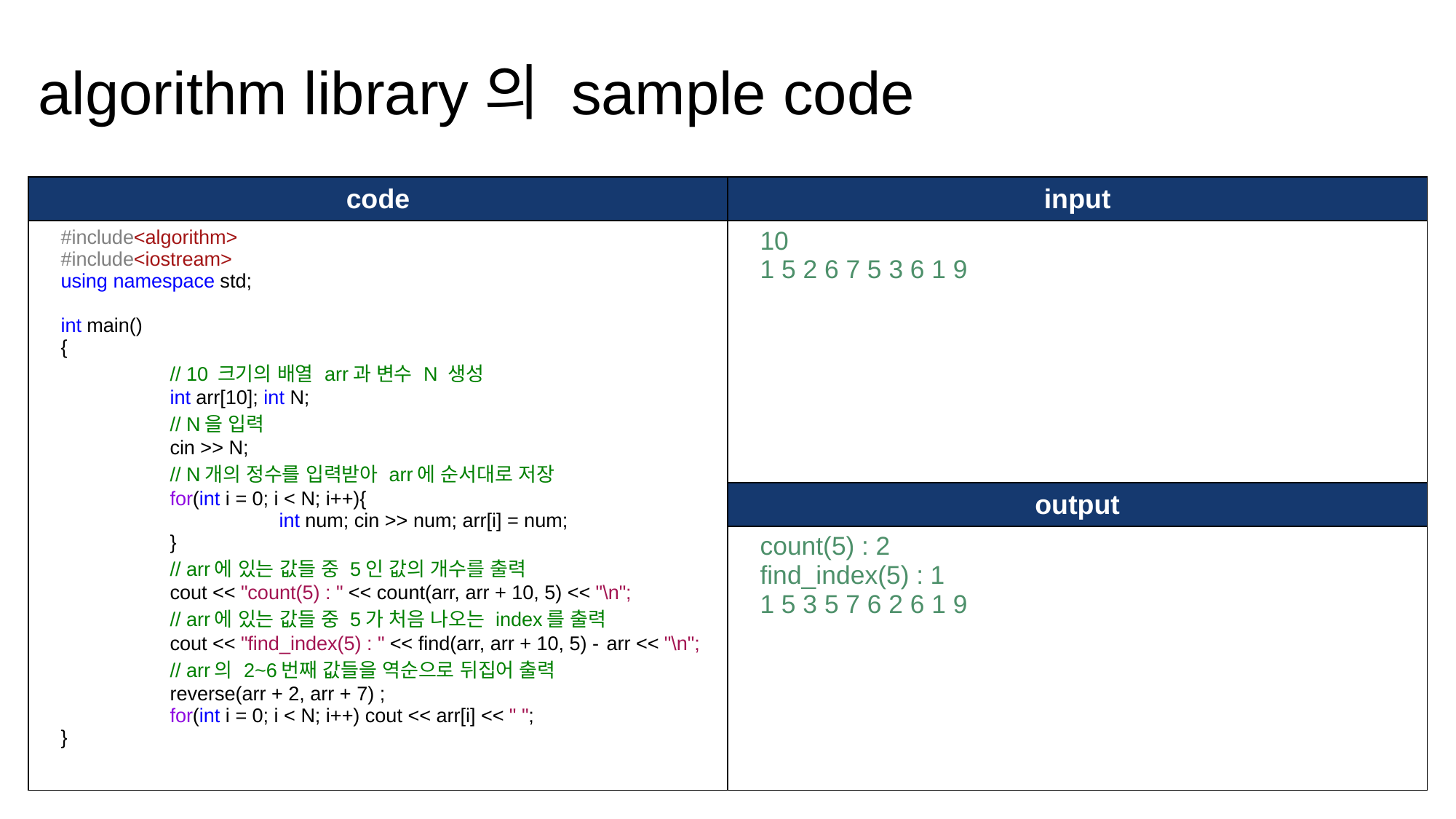

algorithm library의 sample code
| code | input |
| --- | --- |
| #include<algorithm> #include<iostream> using namespace std; int main() { // 10 크기의 배열 arr과 변수 N 생성 int arr[10]; int N; // N을 입력 cin >> N; // N개의 정수를 입력받아 arr에 순서대로 저장 for(int i = 0; i < N; i++){ int num; cin >> num; arr[i] = num; } // arr에 있는 값들 중 5인 값의 개수를 출력 cout << "count(5) : " << count(arr, arr + 10, 5) << "\n"; // arr에 있는 값들 중 5가 처음 나오는 index를 출력 cout << "find\_index(5) : " << find(arr, arr + 10, 5) - arr << "\n"; // arr의 2~6번째 값들을 역순으로 뒤집어 출력 reverse(arr + 2, arr + 7) ; for(int i = 0; i < N; i++) cout << arr[i] << " "; } | 10 1 5 2 6 7 5 3 6 1 9 |
|  | output |
|  | count(5) : 2 find\_index(5) : 1 1 5 3 5 7 6 2 6 1 9 |